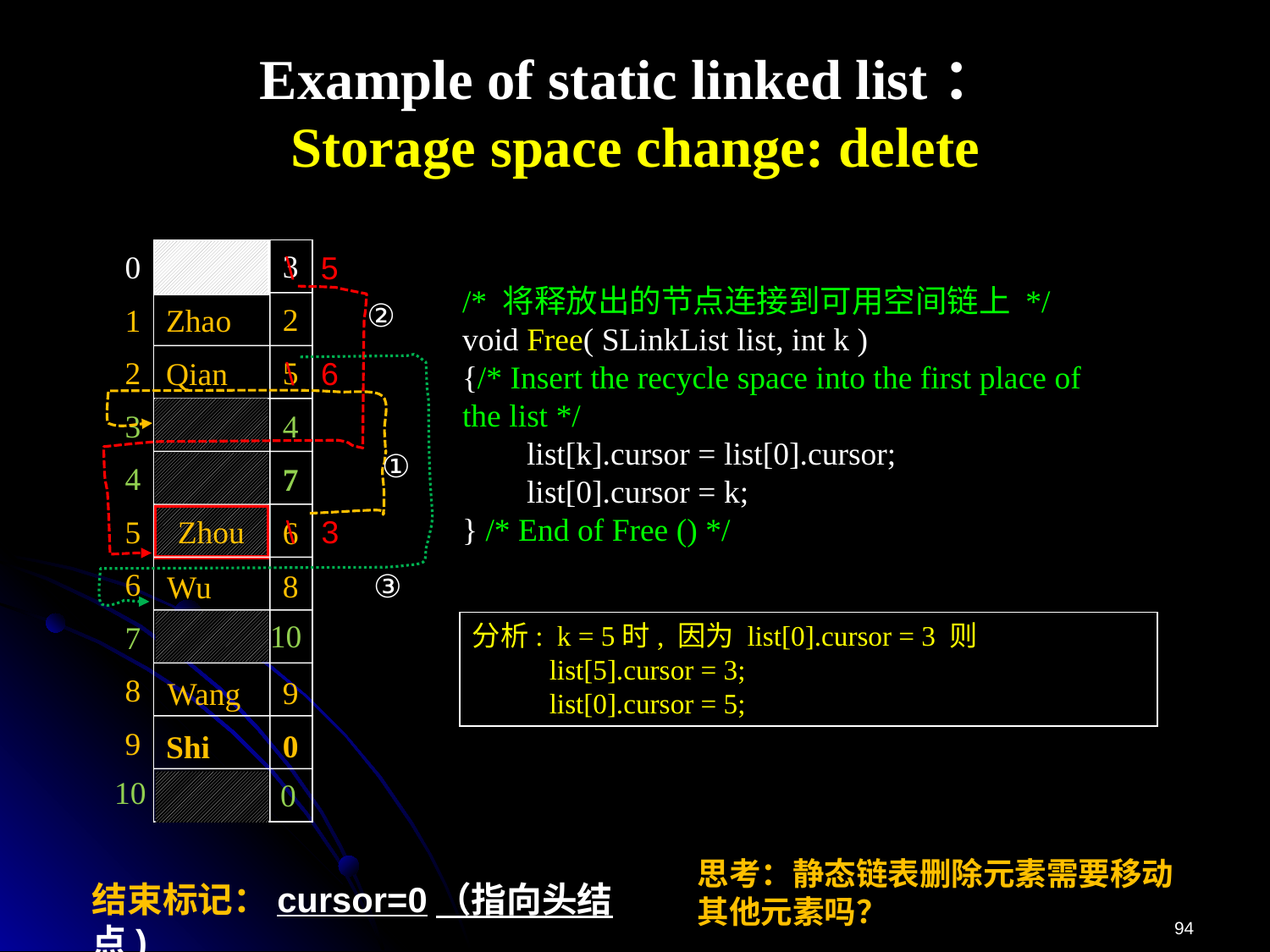

Example of static linked list：
Storage space change: delete

3
0
1
2
3
4
5
6
7
8
9
10
\   5
/* 将释放出的节点连接到可用空间链上 */
void Free( SLinkList list, int k )
{/* Insert the recycle space into the first place of the list */
        list[k].cursor = list[0].cursor;
        list[0].cursor = k;
} /* End of Free () */

②
2
Zhao
5
Qian
\   6

4
Sun
①

7
Li
Zhou
\   3

6
③
8
Wu
10

分析:  k = 5时, 因为 list[0].cursor = 3 则
           list[5].cursor = 3;
           list[0].cursor = 5;
9
Wang
0
Shi
0

思考：静态链表删除元素需要移动
其他元素吗？
结束标记：cursor=0（指向头结点)

94